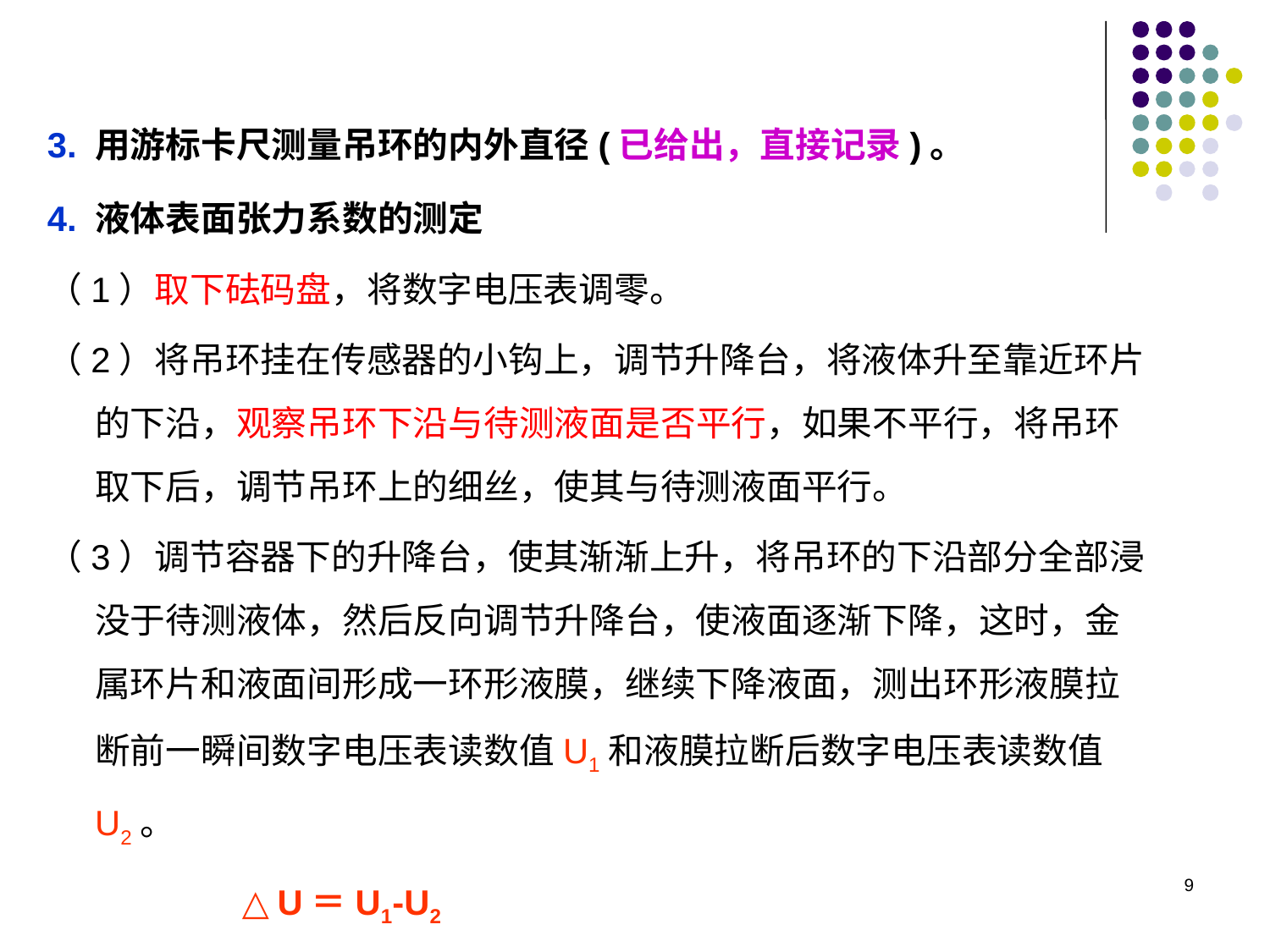

3. 用游标卡尺测量吊环的内外直径(已给出，直接记录)。
4. 液体表面张力系数的测定
（1）取下砝码盘，将数字电压表调零。
（2）将吊环挂在传感器的小钩上，调节升降台，将液体升至靠近环片的下沿，观察吊环下沿与待测液面是否平行，如果不平行，将吊环取下后，调节吊环上的细丝，使其与待测液面平行。
（3）调节容器下的升降台，使其渐渐上升，将吊环的下沿部分全部浸没于待测液体，然后反向调节升降台，使液面逐渐下降，这时，金属环片和液面间形成一环形液膜，继续下降液面，测出环形液膜拉断前一瞬间数字电压表读数值U1和液膜拉断后数字电压表读数值U2。
                    △U＝U1-U2
9